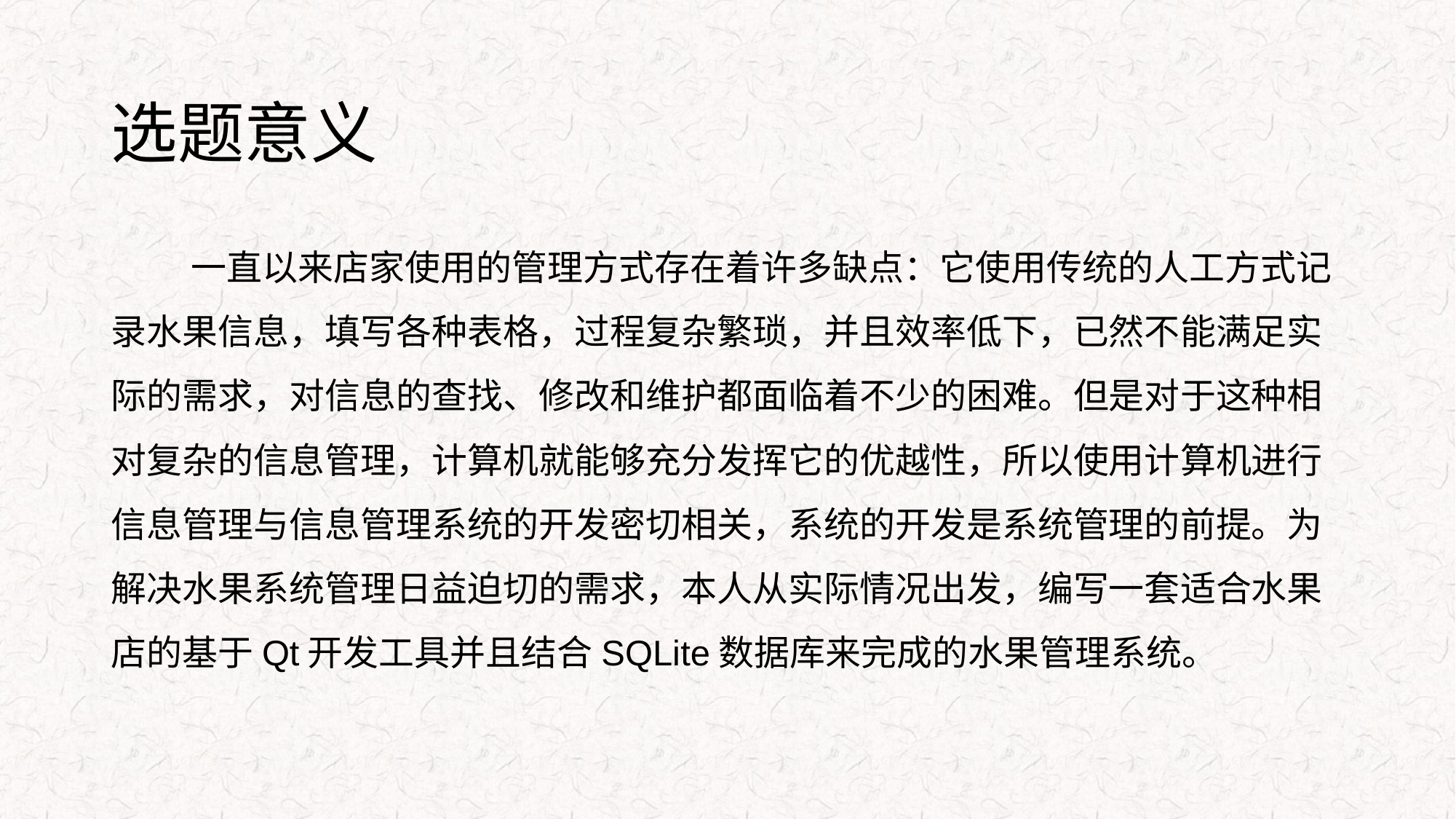

# 选题意义
         一直以来店家使用的管理方式存在着许多缺点：它使用传统的人工方式记录水果信息，填写各种表格，过程复杂繁琐，并且效率低下，已然不能满足实际的需求，对信息的查找、修改和维护都面临着不少的困难。但是对于这种相对复杂的信息管理，计算机就能够充分发挥它的优越性，所以使用计算机进行信息管理与信息管理系统的开发密切相关，系统的开发是系统管理的前提。为解决水果系统管理日益迫切的需求，本人从实际情况出发，编写一套适合水果店的基于Qt开发工具并且结合SQLite数据库来完成的水果管理系统。